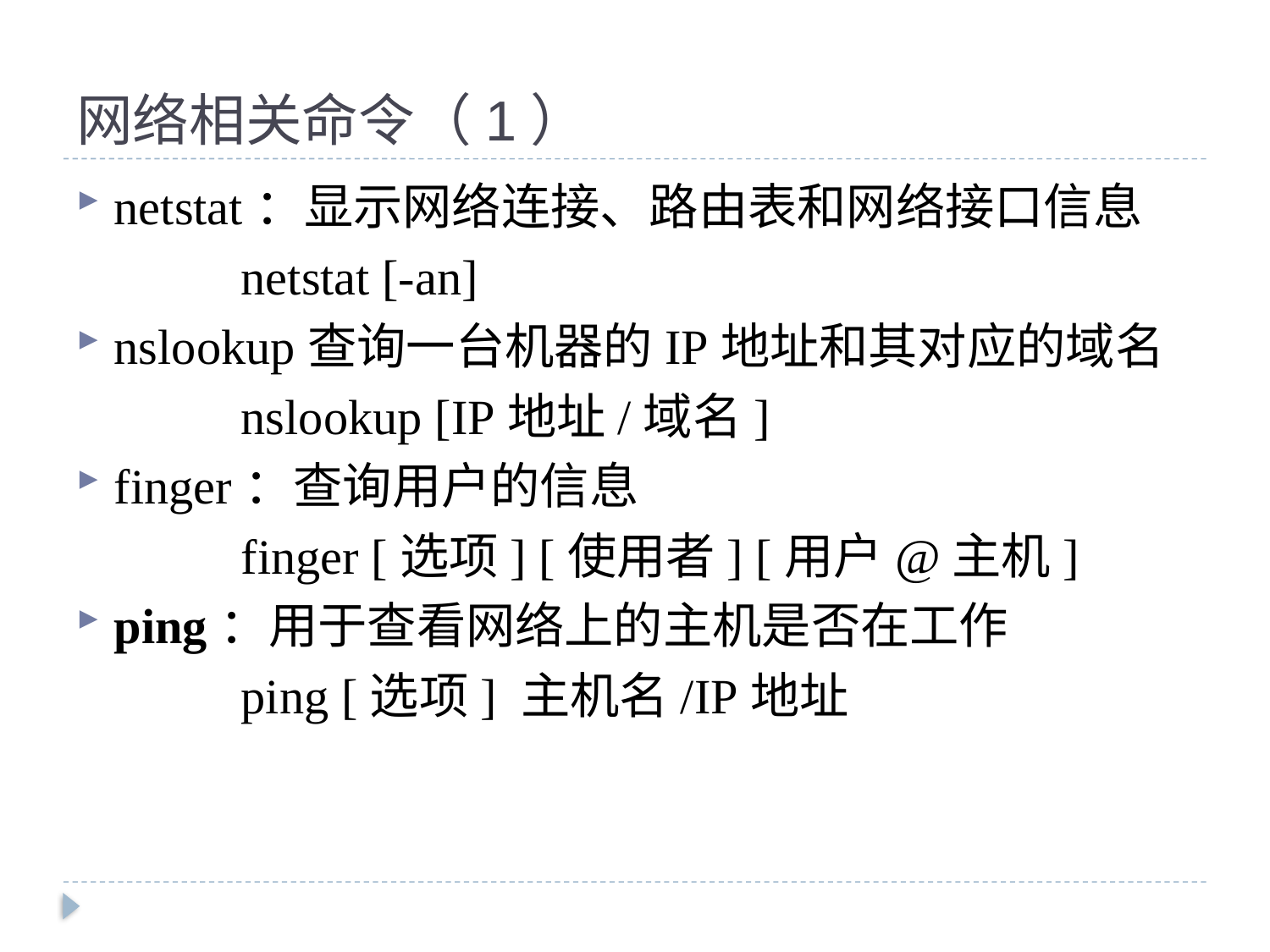

# 网络相关命令（1）
netstat：显示网络连接、路由表和网络接口信息
		netstat [-an]
nslookup查询一台机器的IP地址和其对应的域名
		nslookup [IP地址/域名]
finger：查询用户的信息
		finger [选项] [使用者] [用户@主机]
ping：用于查看网络上的主机是否在工作
		ping [选项] 主机名/IP地址